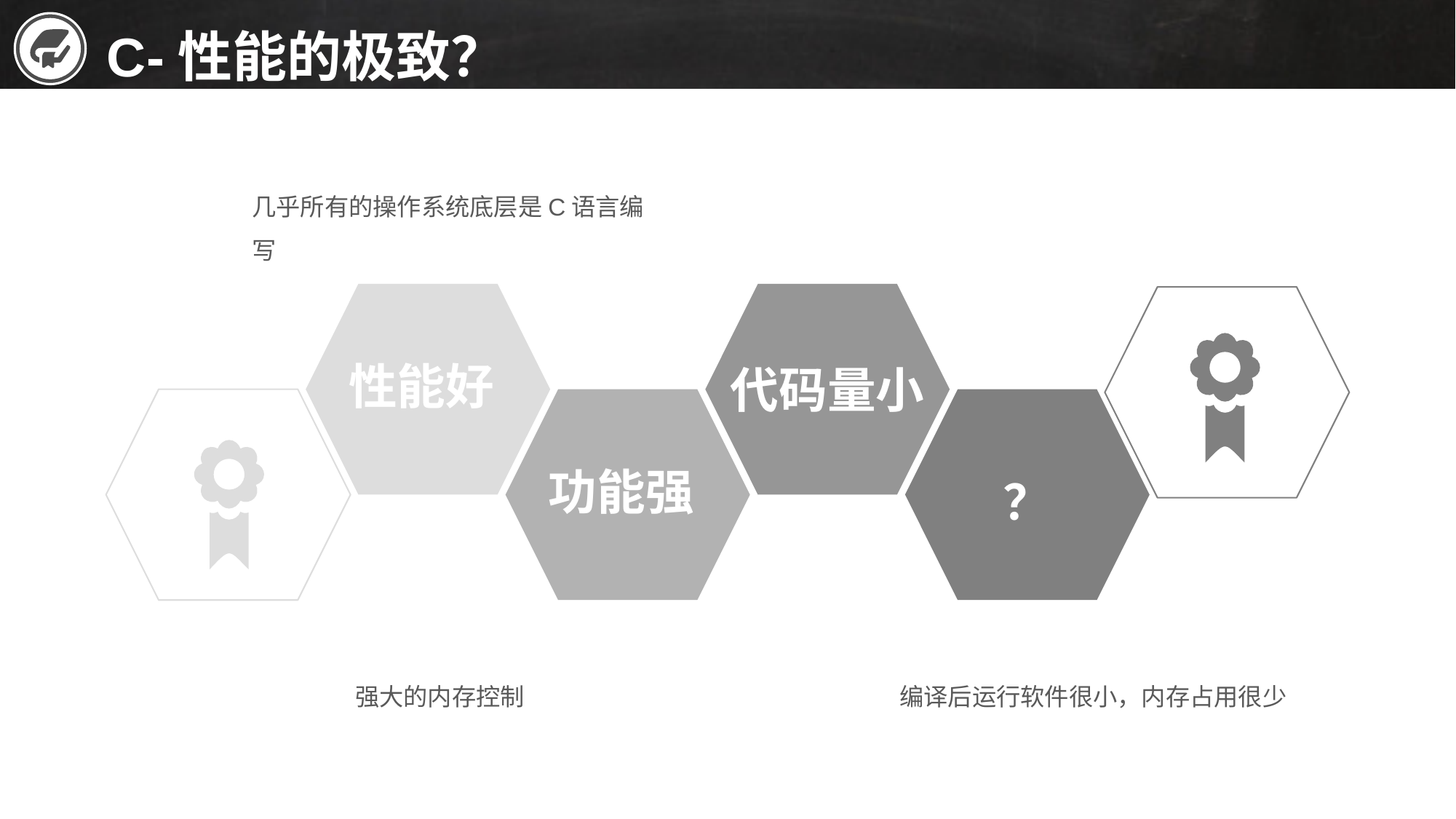

C-性能的极致？

几乎所有的操作系统底层是C语言编写

性能好
代码量小

功能强
？
强大的内存控制
编译后运行软件很小，内存占用很少